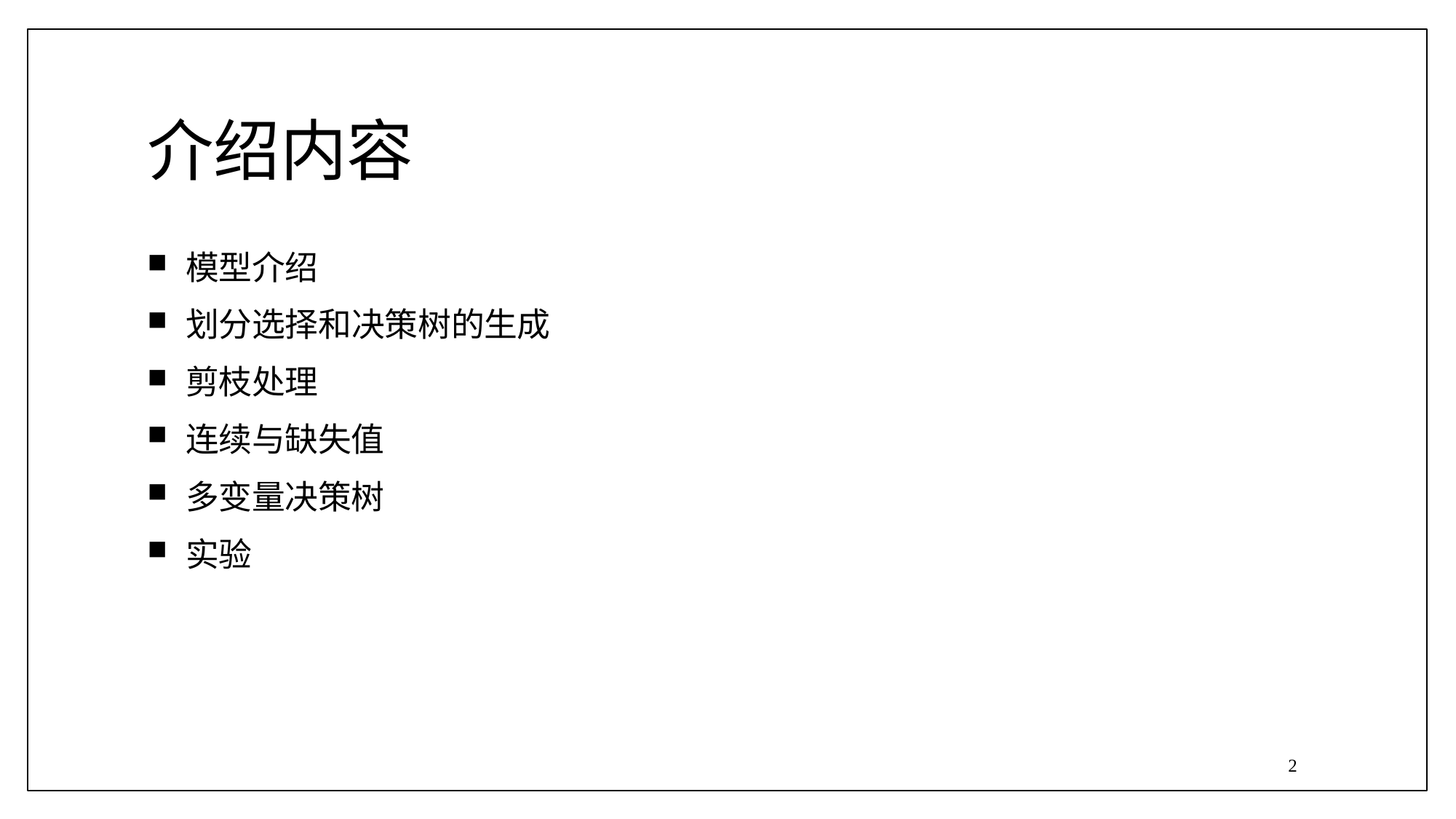

# 介绍内容
模型介绍
划分选择和决策树的生成
剪枝处理
连续与缺失值
多变量决策树
实验
2